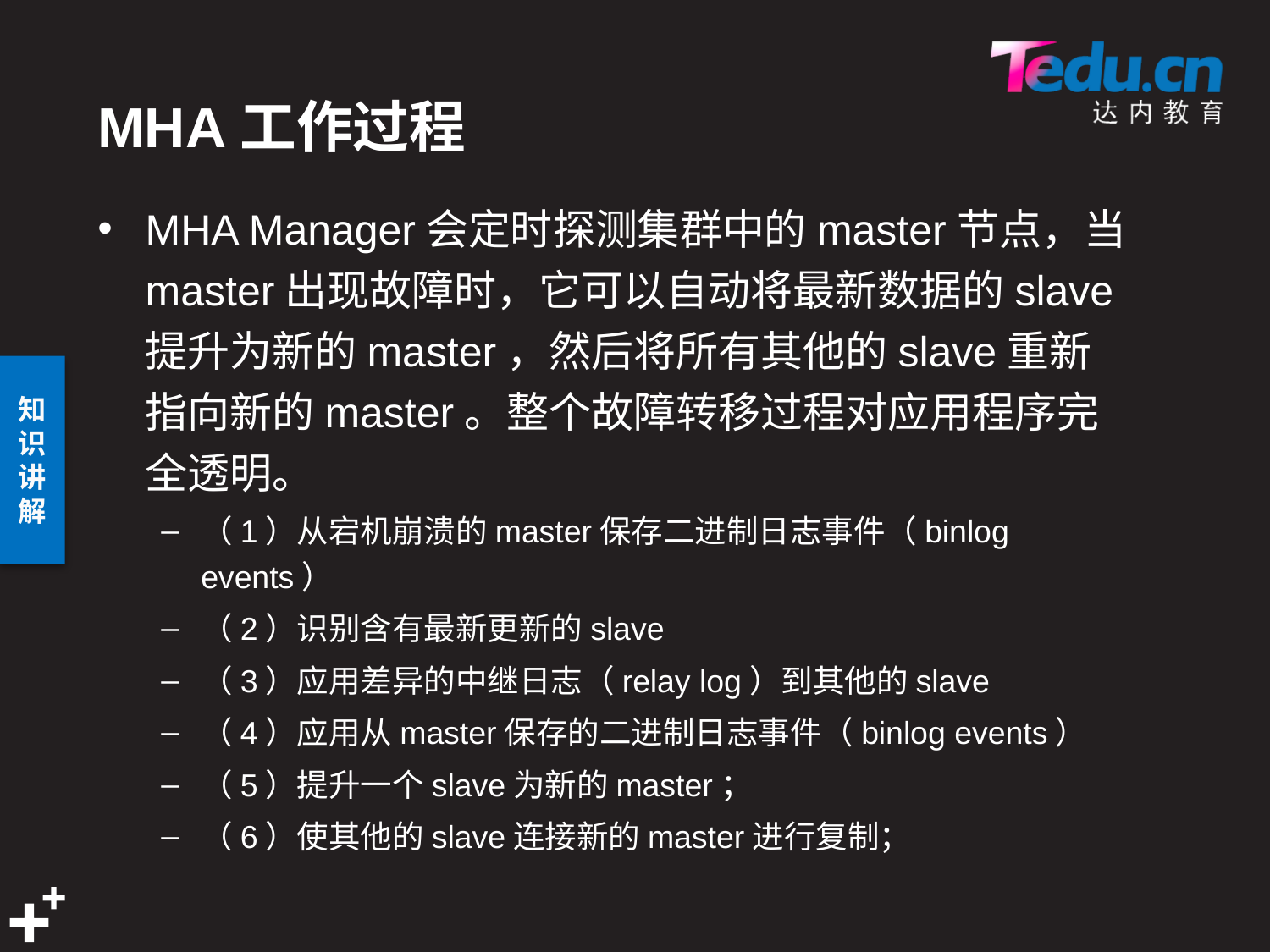

# MHA工作过程
MHA Manager会定时探测集群中的master节点，当master出现故障时，它可以自动将最新数据的slave提升为新的master，然后将所有其他的slave重新指向新的master。整个故障转移过程对应用程序完全透明。
（1）从宕机崩溃的master保存二进制日志事件（binlog events）
（2）识别含有最新更新的slave
（3）应用差异的中继日志（relay log）到其他的slave
（4）应用从master保存的二进制日志事件（binlog events）
（5）提升一个slave为新的master；
（6）使其他的slave连接新的master进行复制；